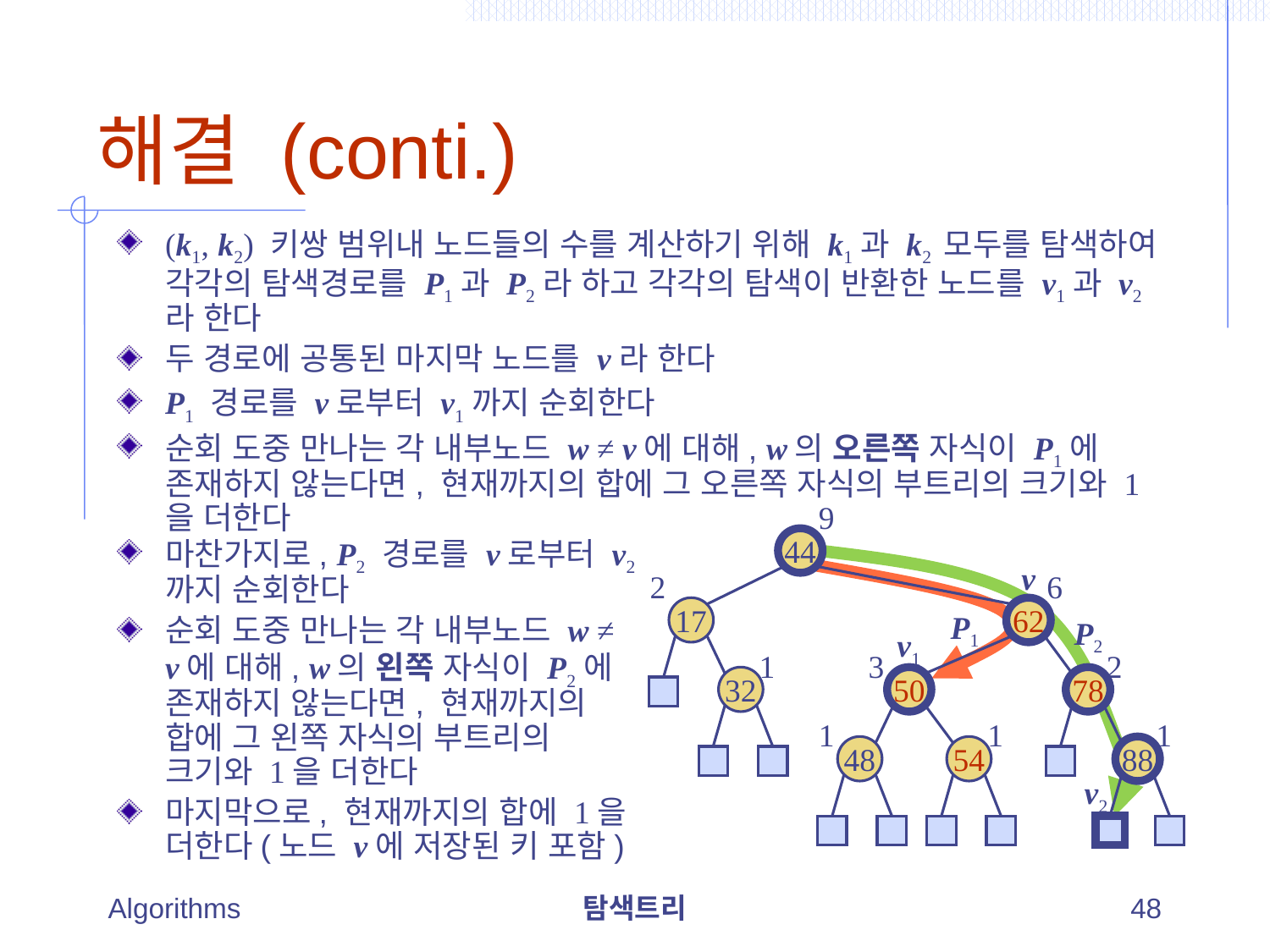

# 해결 (conti.)
(k1, k2) 키쌍 범위내 노드들의 수를 계산하기 위해 k1과 k2 모두를 탐색하여 각각의 탐색경로를 P1과 P2라 하고 각각의 탐색이 반환한 노드를 v1과 v2라 한다
두 경로에 공통된 마지막 노드를 v라 한다
P1 경로를 v로부터 v1까지 순회한다
순회 도중 만나는 각 내부노드 w ≠ v에 대해, w의 오른쪽 자식이 P1에 존재하지 않는다면, 현재까지의 합에 그 오른쪽 자식의 부트리의 크기와 1을 더한다
9
마찬가지로, P2 경로를 v로부터 v2까지 순회한다
순회 도중 만나는 각 내부노드 w ≠ v에 대해, w의 왼쪽 자식이 P2에 존재하지 않는다면, 현재까지의 합에 그 왼쪽 자식의 부트리의 크기와 1을 더한다
마지막으로, 현재까지의 합에 1을 더한다(노드 v에 저장된 키 포함)
44

v

2
6
17
62
P1
P2
v1
1
3
2
32
50
78

1
1
1
48
54
88

v2

Algorithms
탐색트리
48